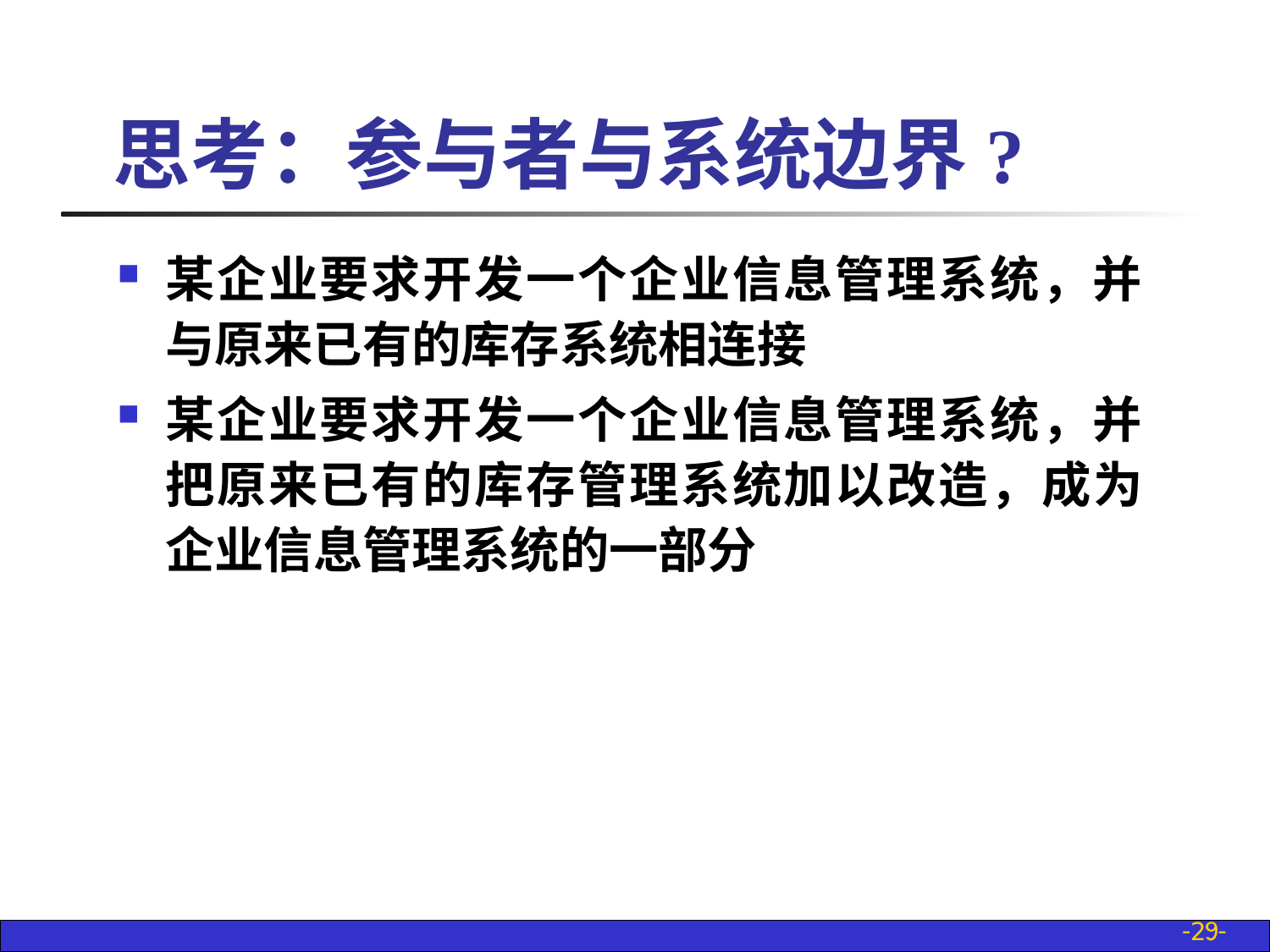

# 思考：参与者与系统边界?
某企业要求开发一个企业信息管理系统，并与原来已有的库存系统相连接
某企业要求开发一个企业信息管理系统，并把原来已有的库存管理系统加以改造，成为企业信息管理系统的一部分
-29-